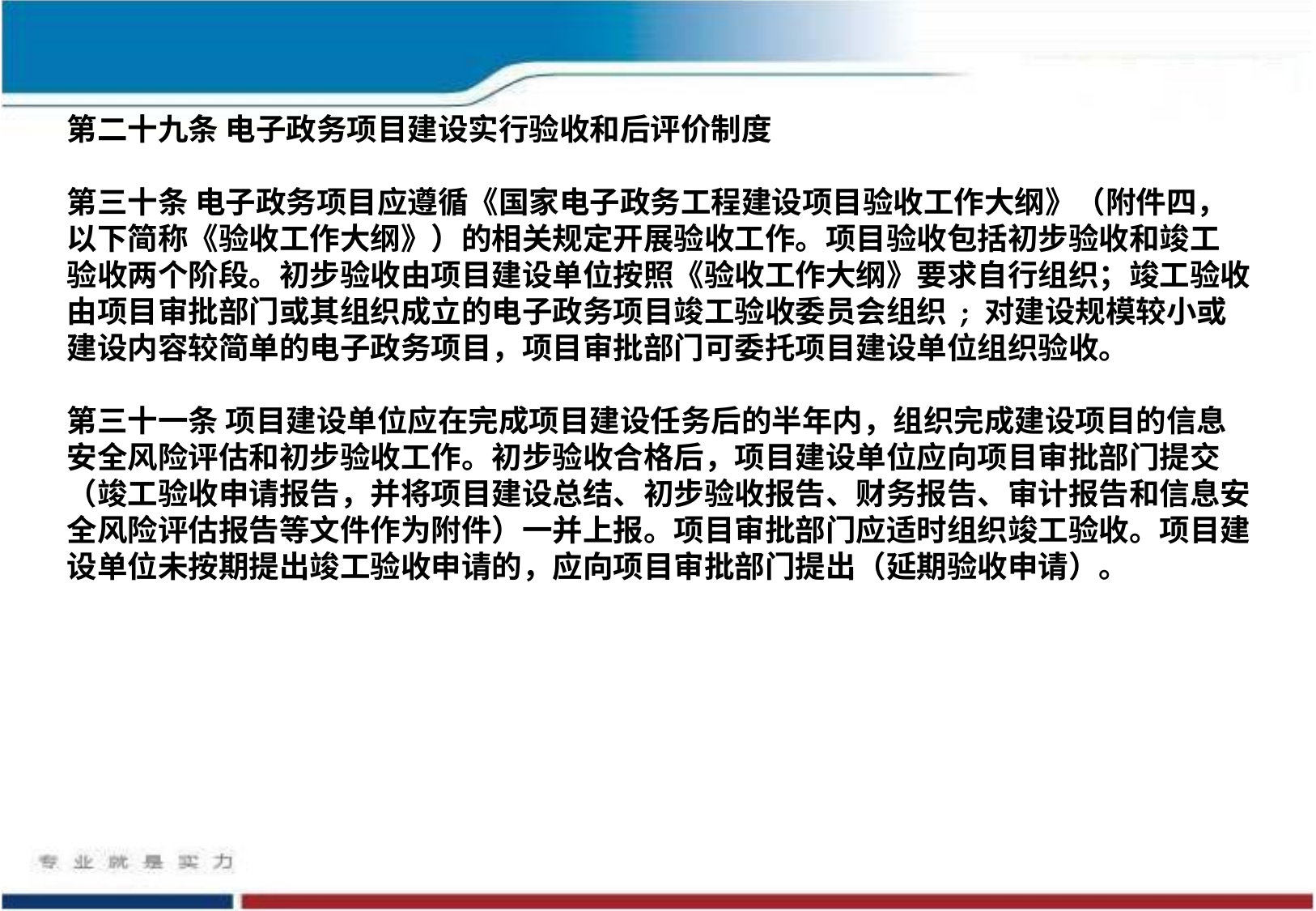

第二十九条 电子政务项目建设实行验收和后评价制度

第三十条 电子政务项目应遵循《国家电子政务工程建设项目验收工作大纲》（附件四，以下简称《验收工作大纲》）的相关规定开展验收工作。项目验收包括初步验收和竣工 验收两个阶段。初步验收由项目建设单位按照《验收工作大纲》要求自行组织；竣工验收由项目审批部门或其组织成立的电子政务项目竣工验收委员会组织 ; 对建设规模较小或建设内容较简单的电子政务项目，项目审批部门可委托项目建设单位组织验收。

第三十一条 项目建设单位应在完成项目建设任务后的半年内，组织完成建设项目的信息安全风险评估和初步验收工作。初步验收合格后，项目建设单位应向项目审批部门提交（竣工验收申请报告，并将项目建设总结、初步验收报告、财务报告、审计报告和信息安全风险评估报告等文件作为附件）一并上报。项目审批部门应适时组织竣工验收。项目建设单位未按期提出竣工验收申请的，应向项目审批部门提出（延期验收申请）。